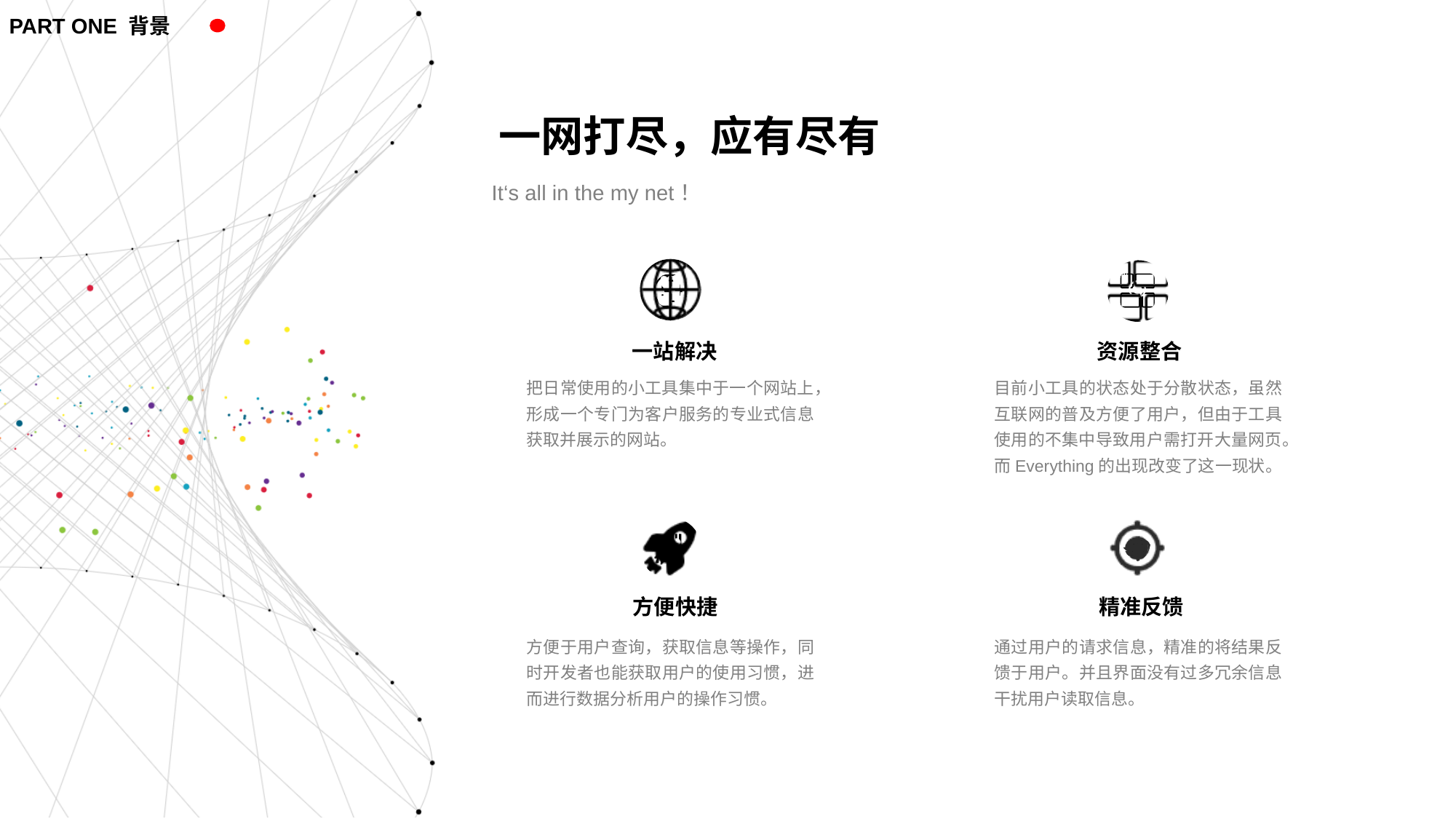

PART ONE 背景

一网打尽，应有尽有
It‘s all in the my net！

一站解决
资源整合
把日常使用的小工具集中于一个网站上，形成一个专门为客户服务的专业式信息获取并展示的网站。
目前小工具的状态处于分散状态，虽然互联网的普及方便了用户，但由于工具使用的不集中导致用户需打开大量网页。而Everything的出现改变了这一现状。

方便快捷
精准反馈
方便于用户查询，获取信息等操作，同时开发者也能获取用户的使用习惯，进而进行数据分析用户的操作习惯。
通过用户的请求信息，精准的将结果反馈于用户。并且界面没有过多冗余信息干扰用户读取信息。